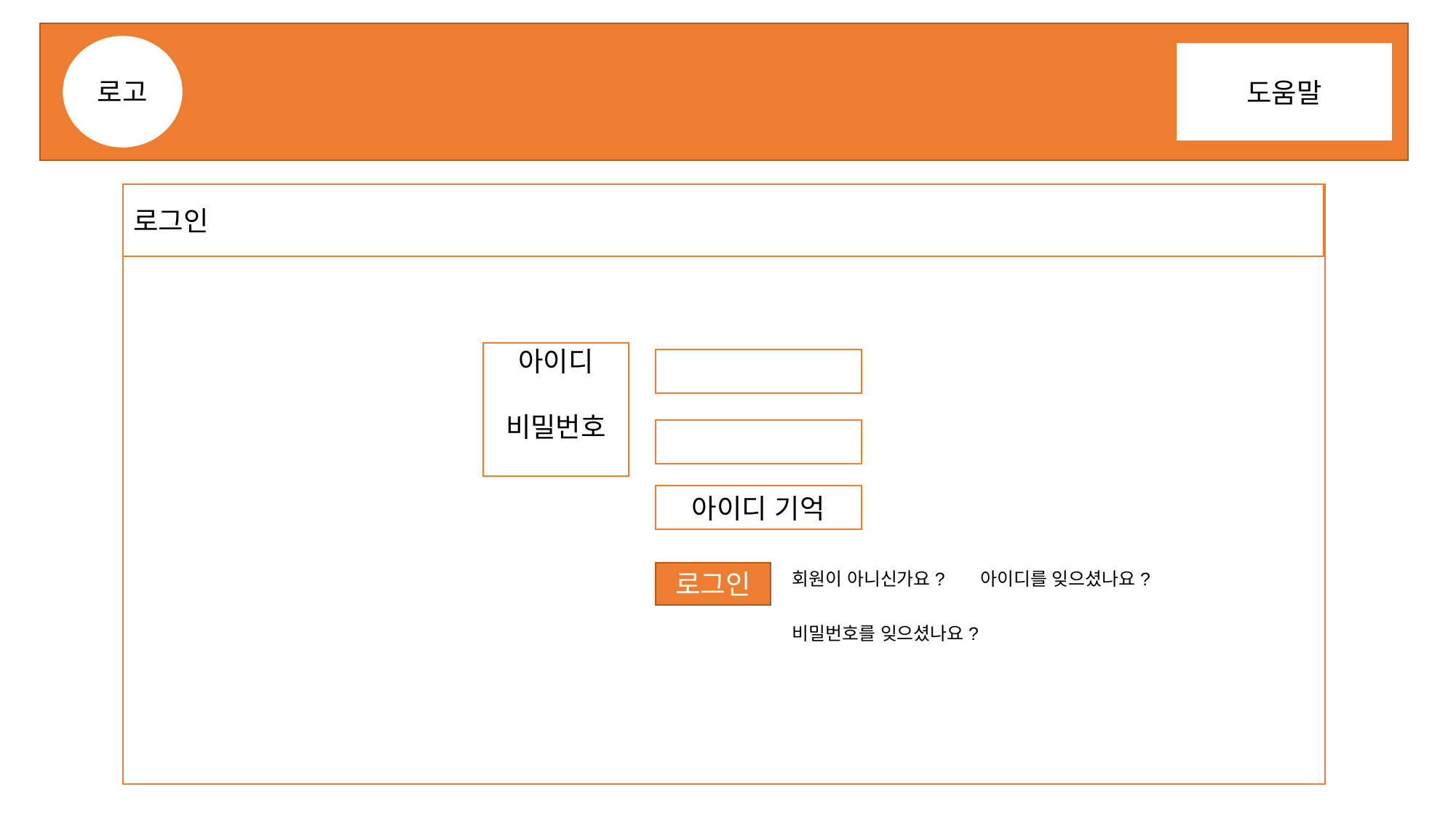

로고
도움말
로그인

아이디

비밀번호

아이디 기억
로그인
회원이 아니신가요?
아이디를 잊으셨나요?
비밀번호를 잊으셨나요?